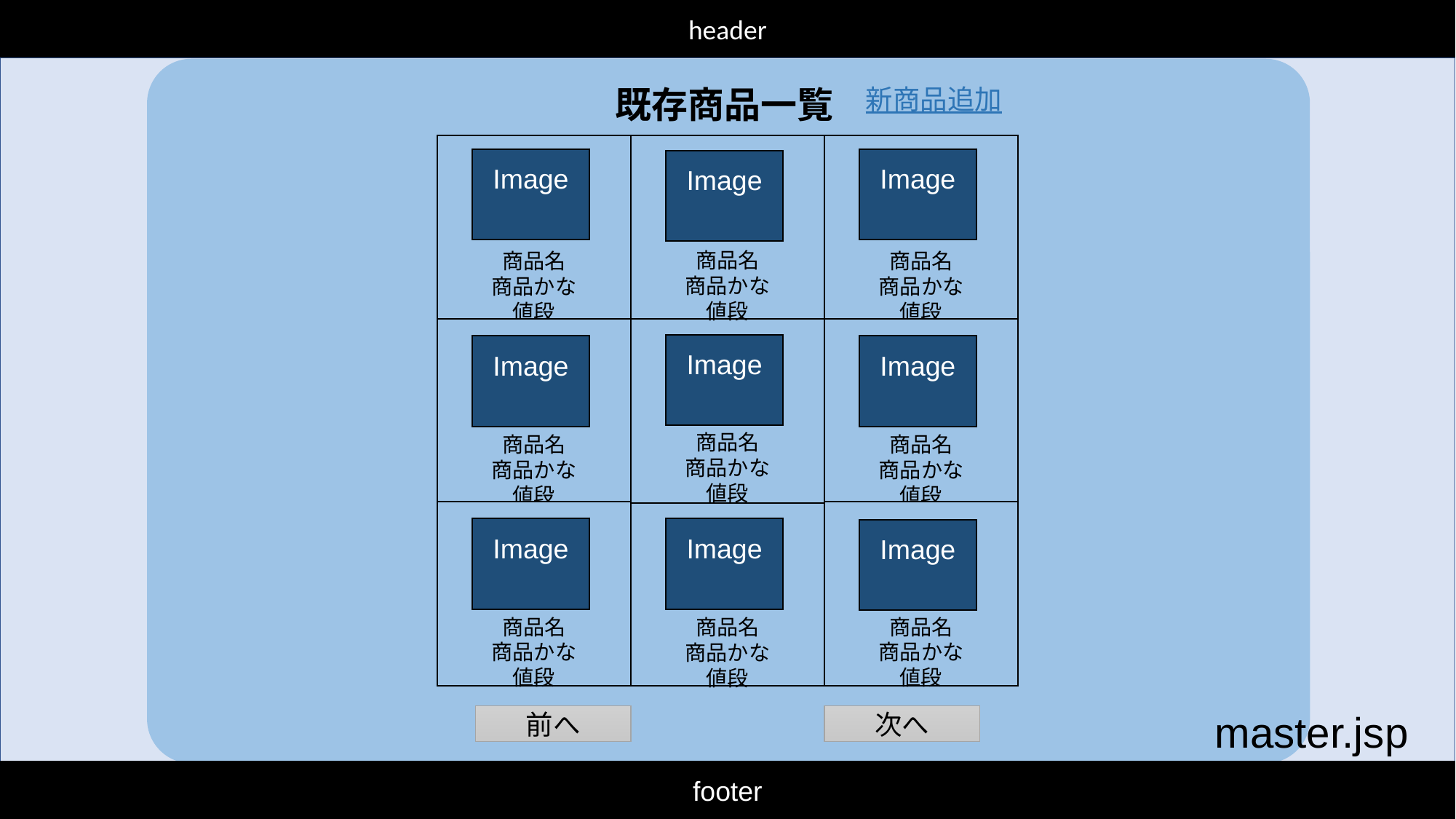

header

既存商品一覧
新商品追加

商品名
商品かな
値段

Image

商品名
商品かな
値段

Image

商品名
商品かな
値段

Image

商品名
商品かな
値段

Image

商品名
商品かな
値段

Image

商品名
商品かな
値段

Image

商品名
商品かな
値段

Image

商品名
商品かな
値段

Image

商品名
商品かな
値段

Image

master.jsp
前へ
次へ
footer